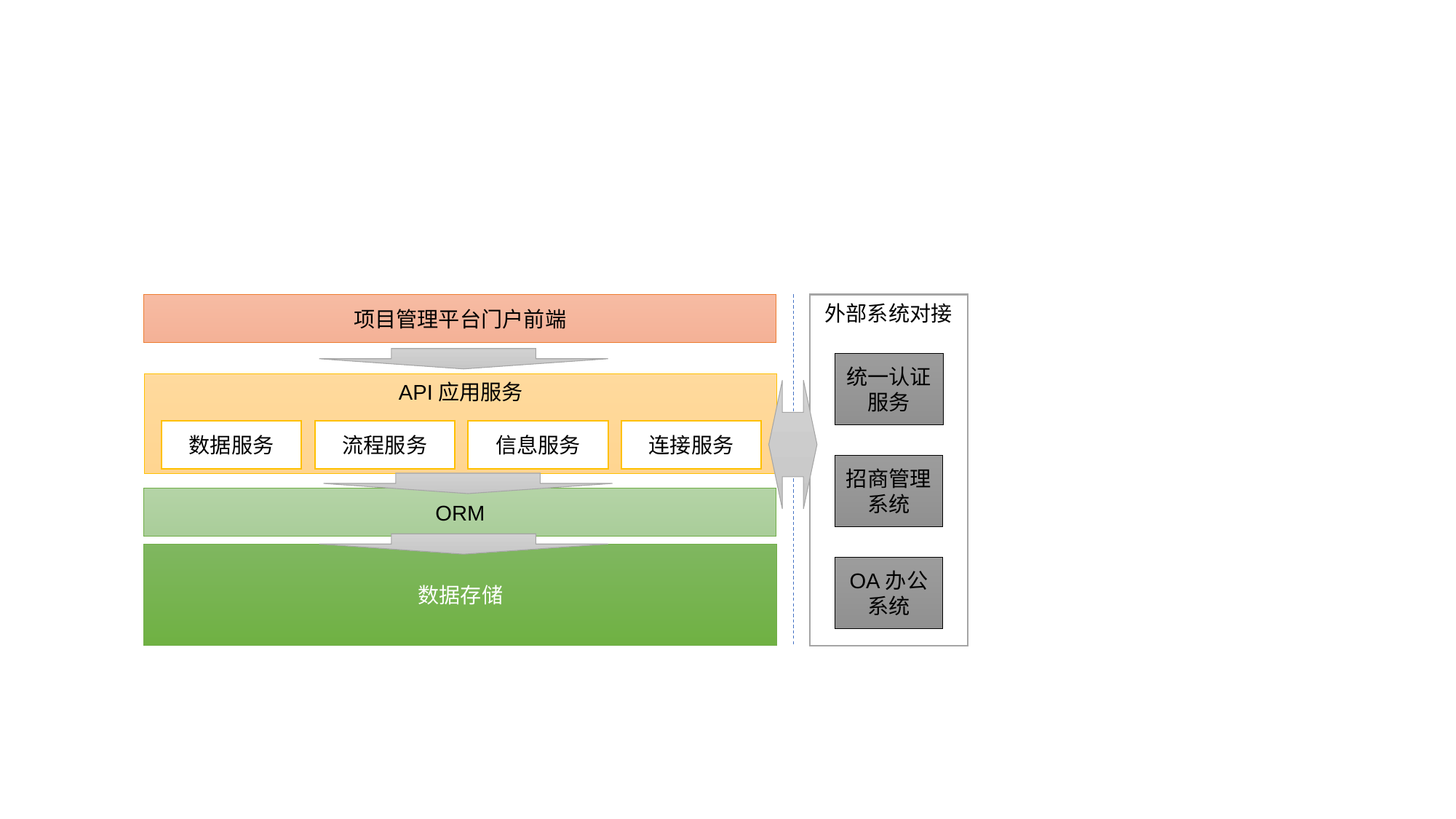

项目管理平台门户前端
外部系统对接

统一认证服务
API应用服务

流程服务
数据服务
信息服务
连接服务
招商管理系统

ORM

数据存储
OA办公系统